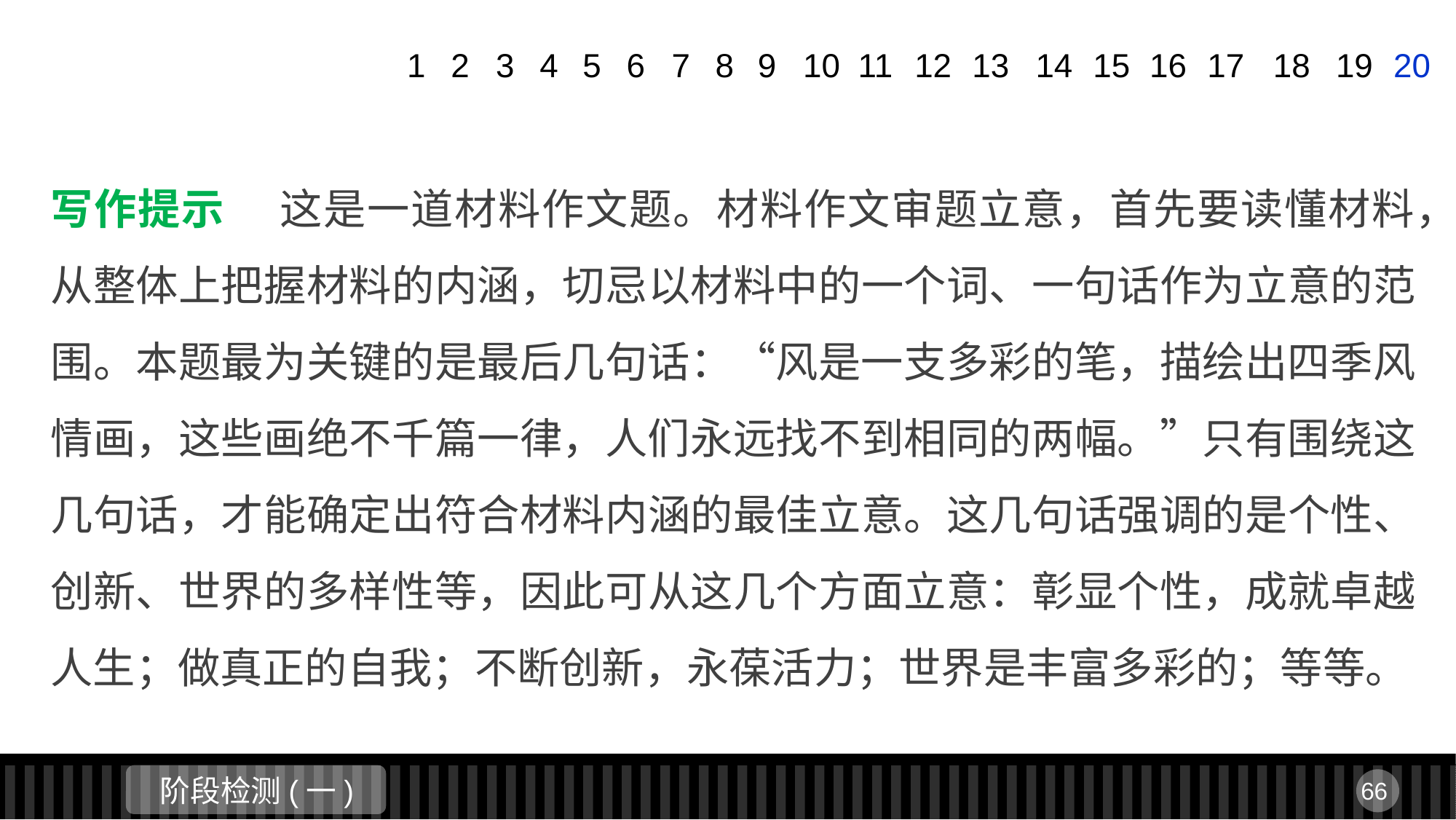

1
2
3
4
5
6
7
8
9
11
12
13
14
15
16
17
18
19
20
10
写作提示 　这是一道材料作文题。材料作文审题立意，首先要读懂材料，从整体上把握材料的内涵，切忌以材料中的一个词、一句话作为立意的范围。本题最为关键的是最后几句话：“风是一支多彩的笔，描绘出四季风情画，这些画绝不千篇一律，人们永远找不到相同的两幅。”只有围绕这几句话，才能确定出符合材料内涵的最佳立意。这几句话强调的是个性、创新、世界的多样性等，因此可从这几个方面立意：彰显个性，成就卓越人生；做真正的自我；不断创新，永葆活力；世界是丰富多彩的；等等。